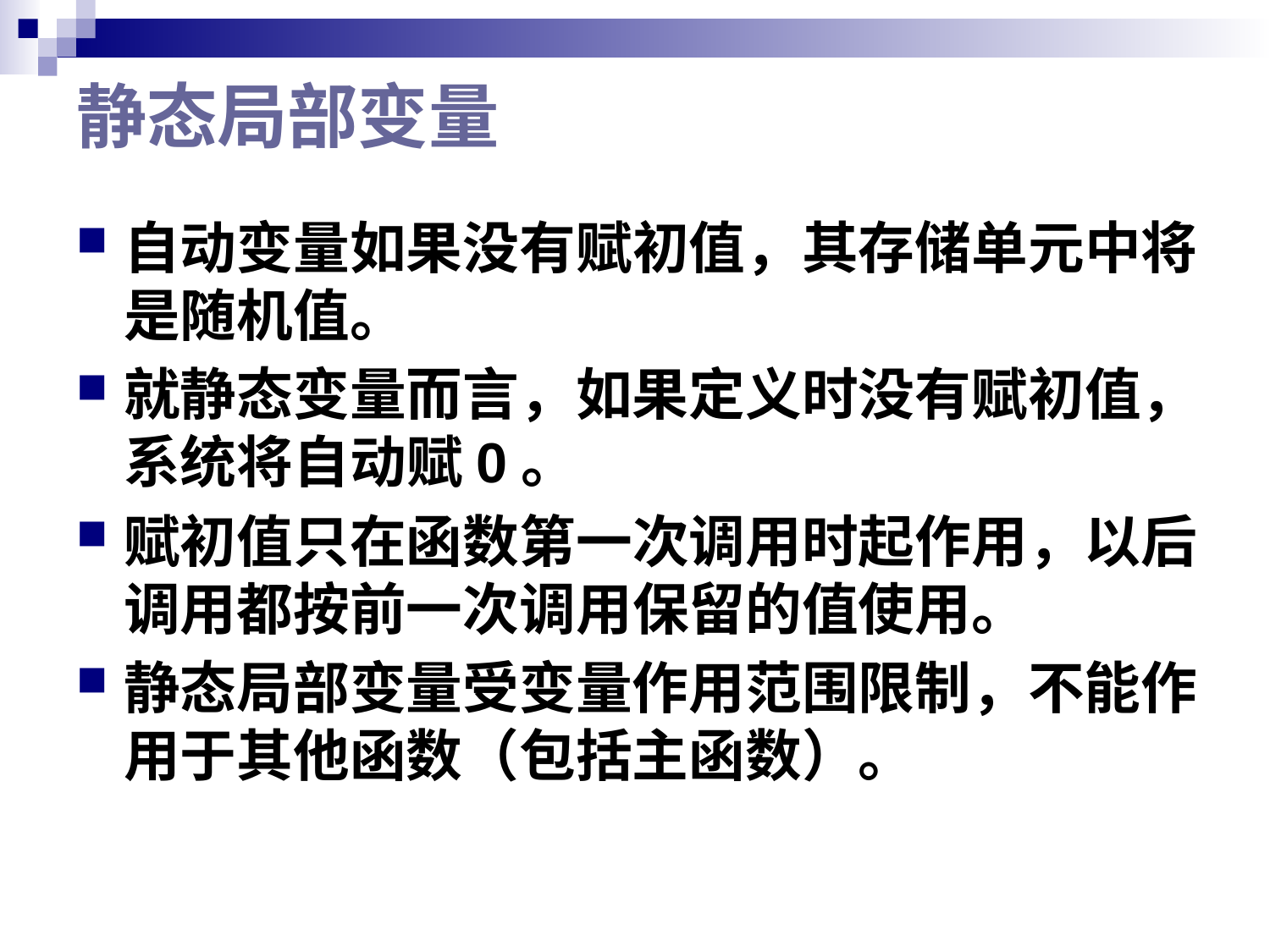

# 静态局部变量
自动变量如果没有赋初值，其存储单元中将是随机值。
就静态变量而言，如果定义时没有赋初值，系统将自动赋0。
赋初值只在函数第一次调用时起作用，以后调用都按前一次调用保留的值使用。
静态局部变量受变量作用范围限制，不能作用于其他函数（包括主函数）。